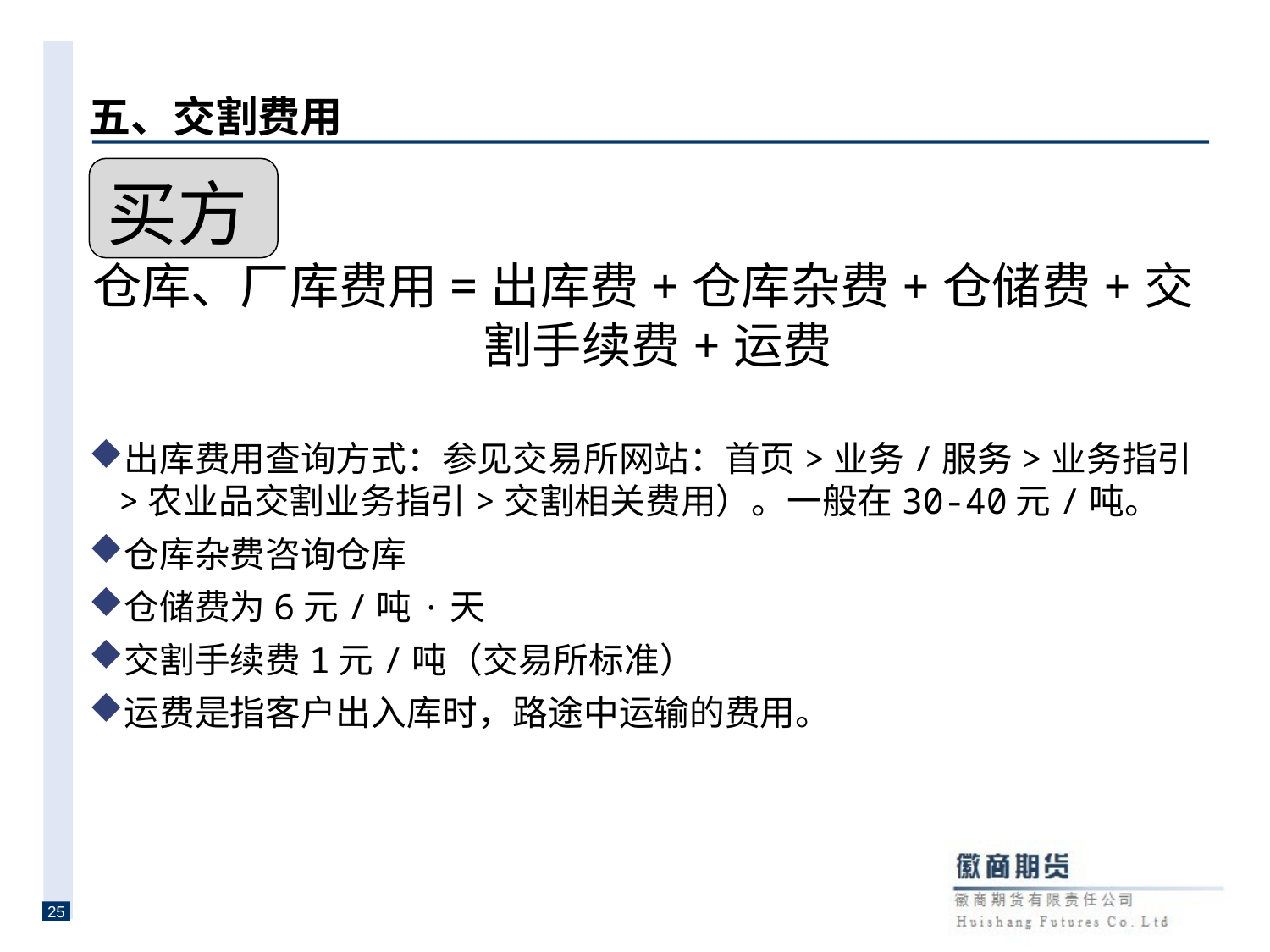

# 二、交割方式 二、交割方式 五、交割费用

仓库、厂库费用=出库费+仓库杂费+仓储费+交割手续费+运费

出库费用查询方式：参见交易所网站：首页>业务/服务>业务指引>农业品交割业务指引>交割相关费用）。一般在30-40元/吨。
仓库杂费咨询仓库
仓储费为6元/吨·天
交割手续费1元/吨（交易所标准）
运费是指客户出入库时，路途中运输的费用。

买方